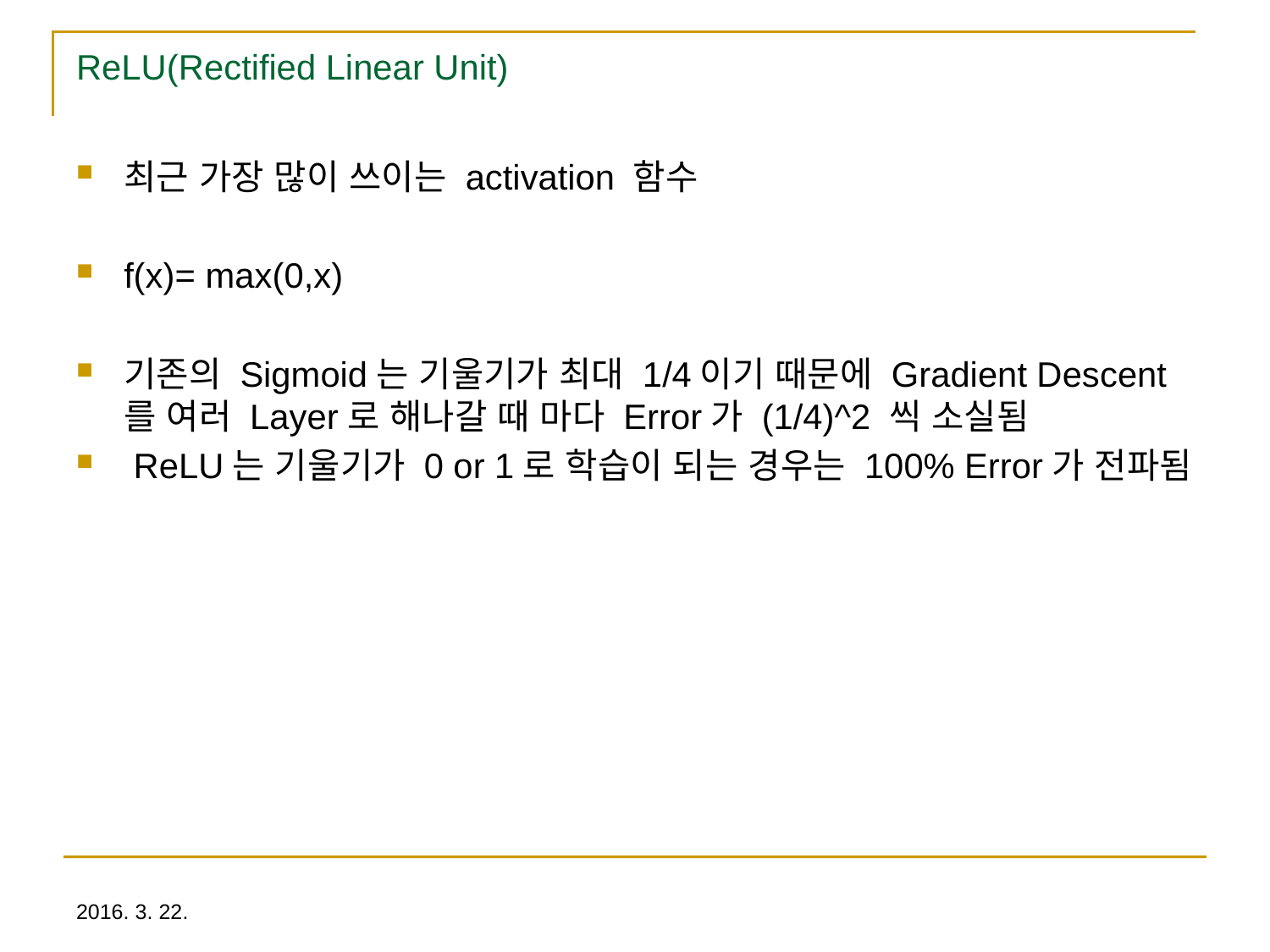

# ReLU(Rectified Linear Unit)
최근 가장 많이 쓰이는 activation 함수

f(x)= max(0,x)

기존의 Sigmoid는 기울기가 최대 1/4이기 때문에 Gradient Descent를 여러 Layer로 해나갈 때 마다 Error가 (1/4)^2 씩 소실됨
 ReLU는 기울기가 0 or 1로 학습이 되는 경우는 100% Error가 전파됨

2016. 3. 22.